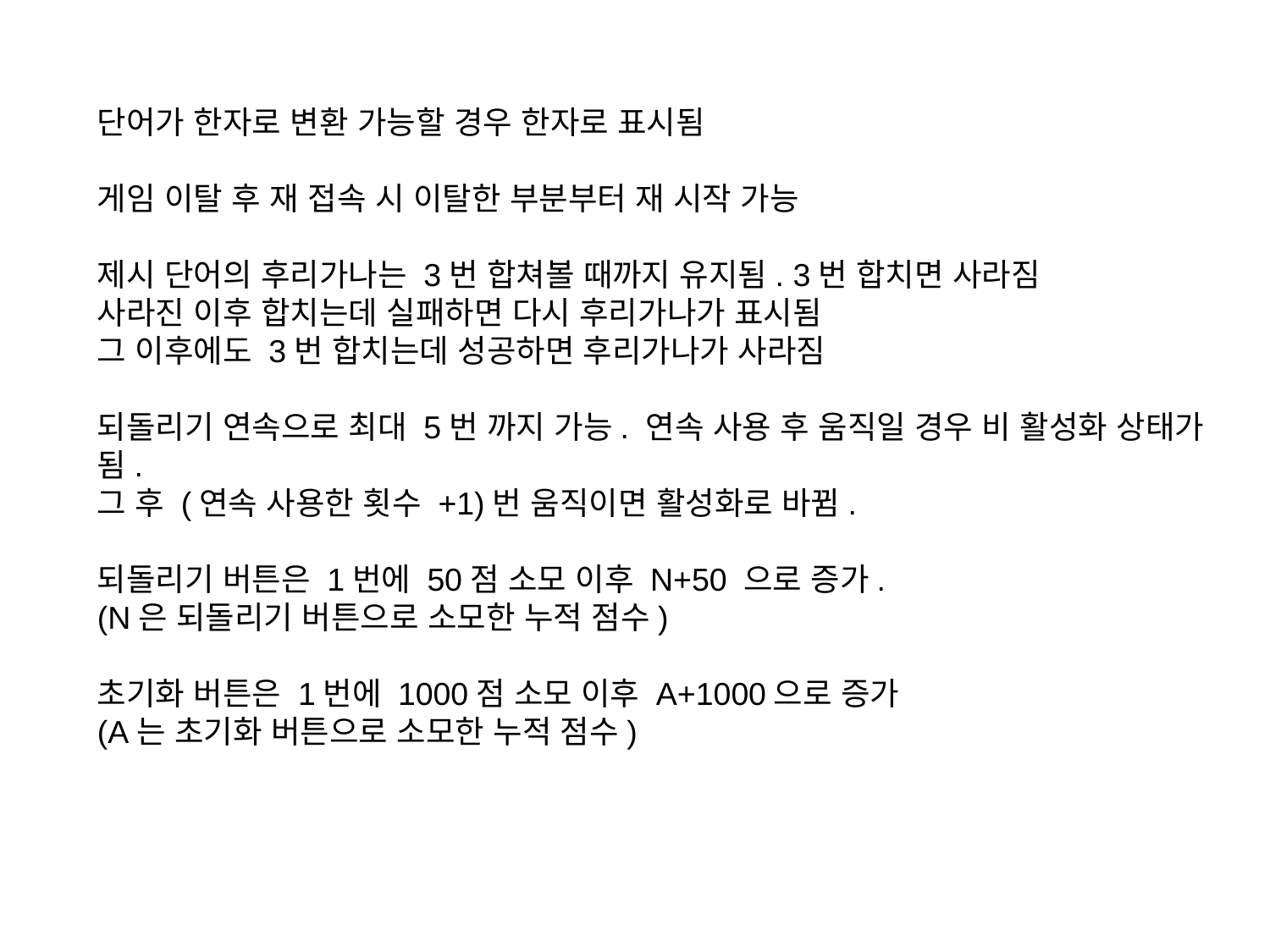

단어가 한자로 변환 가능할 경우 한자로 표시됨

게임 이탈 후 재 접속 시 이탈한 부분부터 재 시작 가능

제시 단어의 후리가나는 3번 합쳐볼 때까지 유지됨. 3번 합치면 사라짐
사라진 이후 합치는데 실패하면 다시 후리가나가 표시됨
그 이후에도 3번 합치는데 성공하면 후리가나가 사라짐

되돌리기 연속으로 최대 5번 까지 가능. 연속 사용 후 움직일 경우 비 활성화 상태가 됨.
그 후 (연속 사용한 횟수 +1)번 움직이면 활성화로 바뀜.

되돌리기 버튼은 1번에 50점 소모 이후 N+50 으로 증가.
(N은 되돌리기 버튼으로 소모한 누적 점수)

초기화 버튼은 1번에 1000점 소모 이후 A+1000으로 증가
(A는 초기화 버튼으로 소모한 누적 점수)